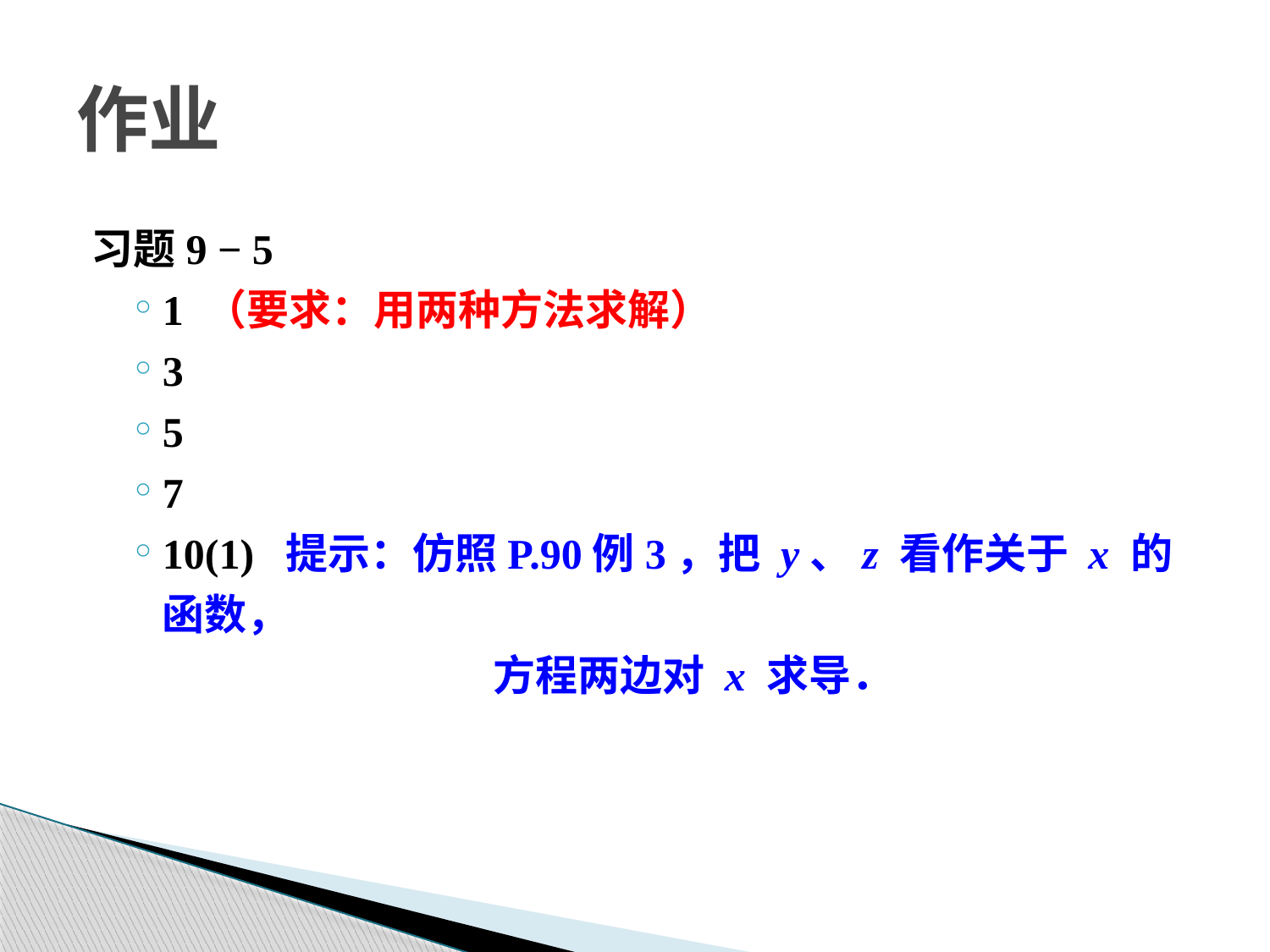

习题9 − 5
1 （要求：用两种方法求解）
3
5
7
10(1)  提示：仿照P.90例3，把 y、z 看作关于 x 的函数，
			       方程两边对 x 求导．
作业